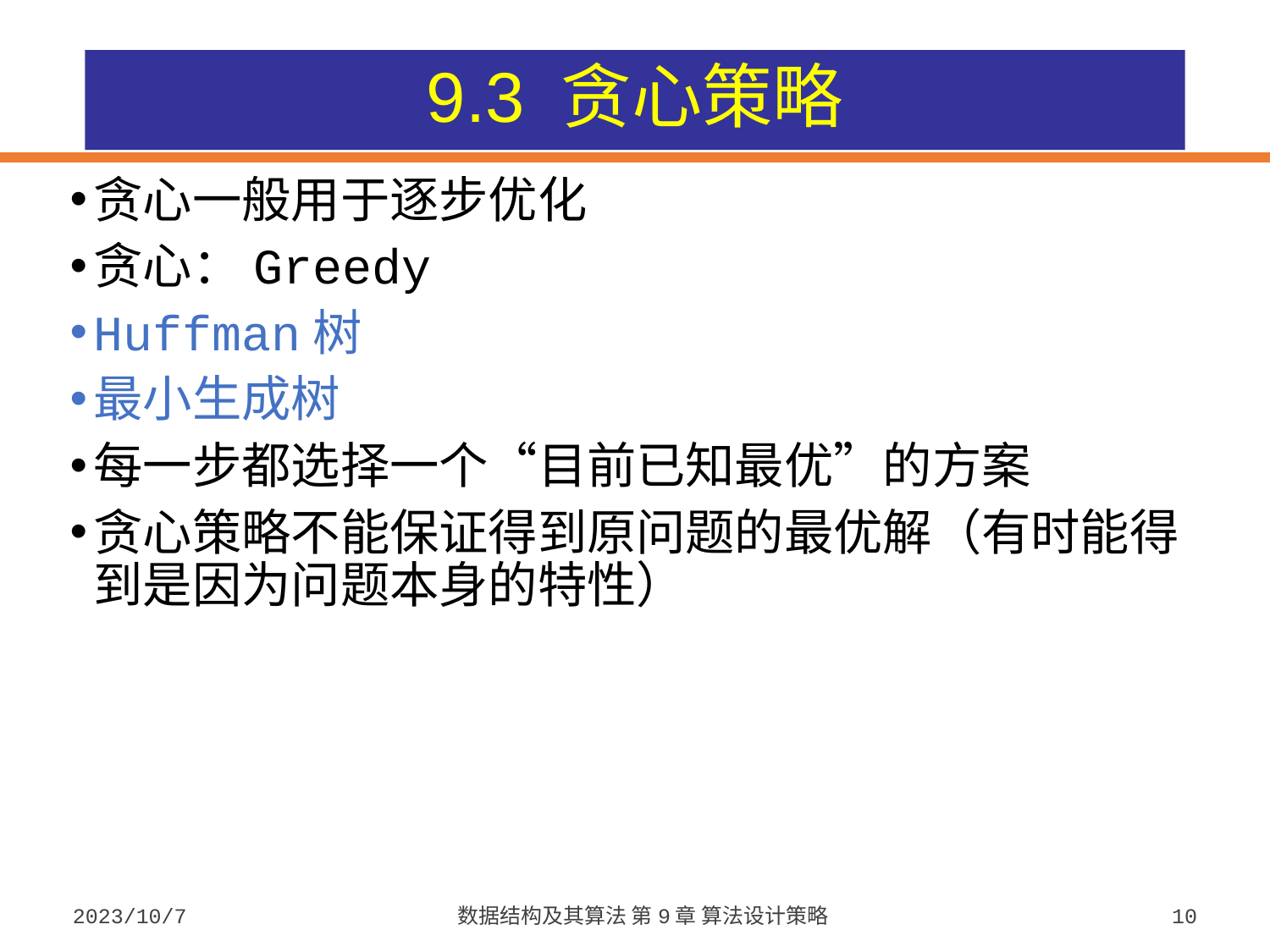

# 9.3 贪心策略
贪心一般用于逐步优化
贪心：Greedy
Huffman树
最小生成树
每一步都选择一个“目前已知最优”的方案
贪心策略不能保证得到原问题的最优解（有时能得到是因为问题本身的特性）
2023/10/7
数据结构及其算法 第9章 算法设计策略
10